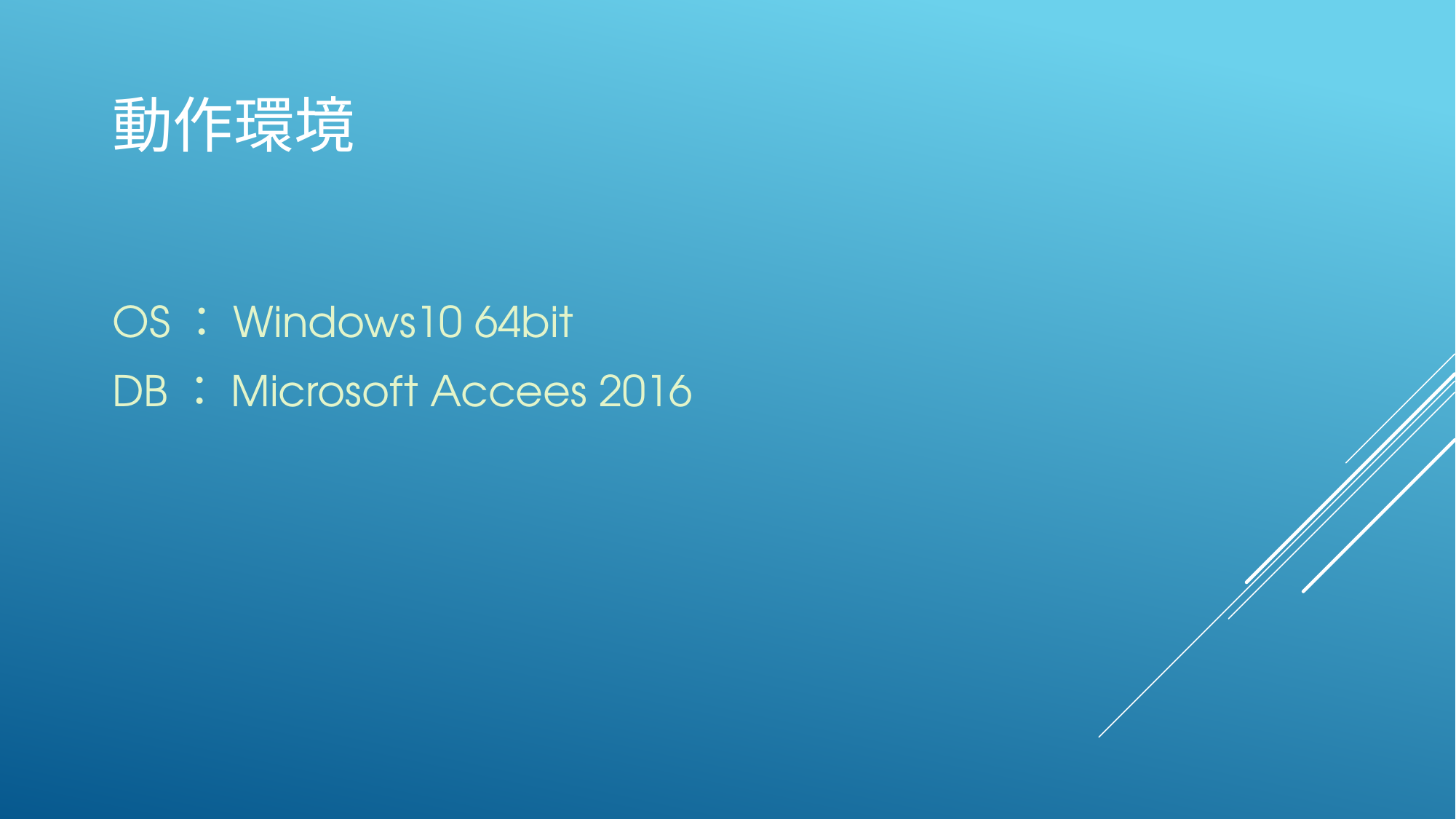

# 動作環境
OS：Windows10 64bit
DB：Microsoft Accees 2016